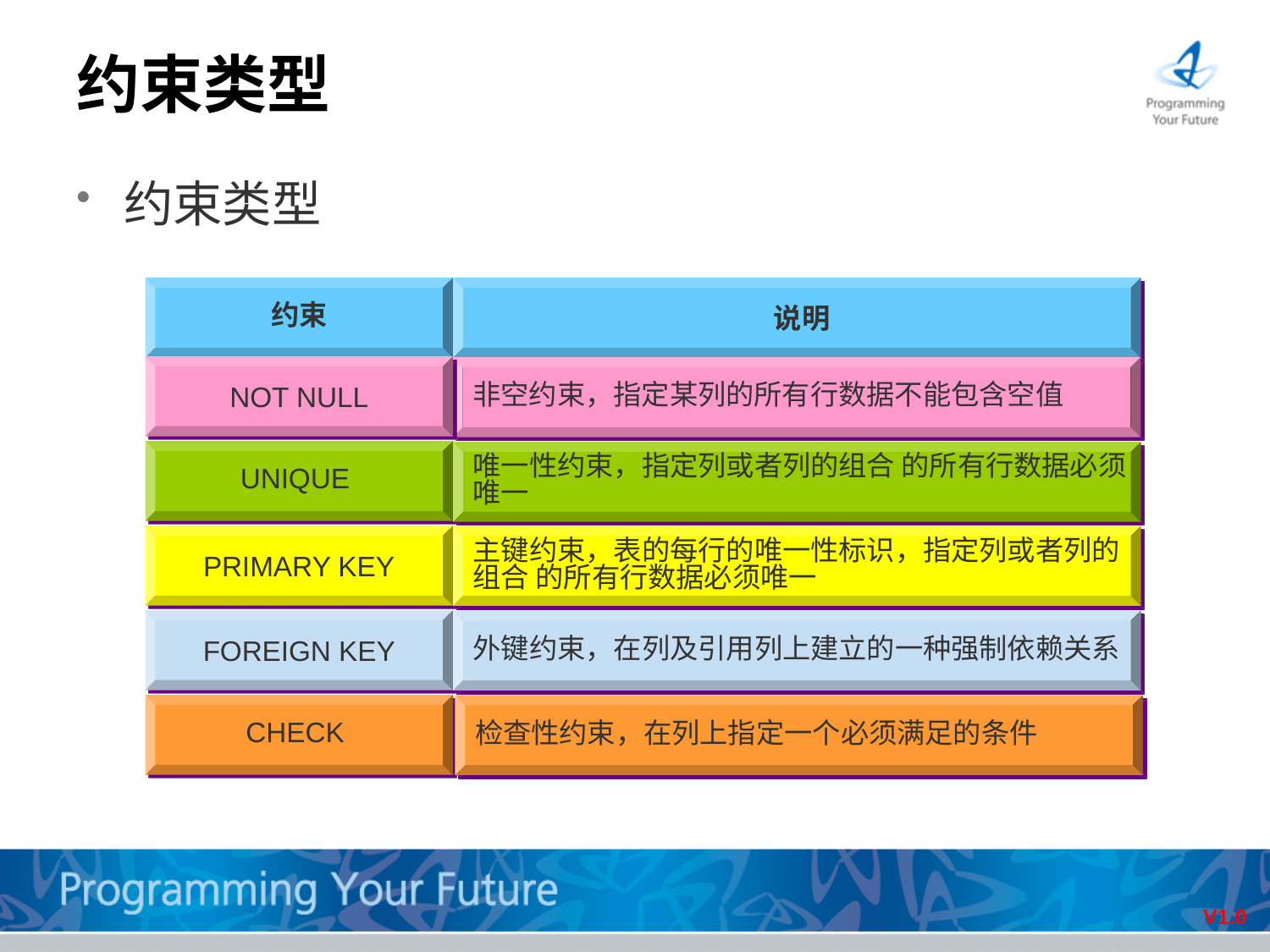

# 约束类型
约束类型
约束
说明
NOT NULL
非空约束，指定某列的所有行数据不能包含空值
UNIQUE
唯一性约束，指定列或者列的组合 的所有行数据必须唯一
PRIMARY KEY
主键约束，表的每行的唯一性标识，指定列或者列的组合 的所有行数据必须唯一
FOREIGN KEY
外键约束，在列及引用列上建立的一种强制依赖关系
CHECK
检查性约束，在列上指定一个必须满足的条件